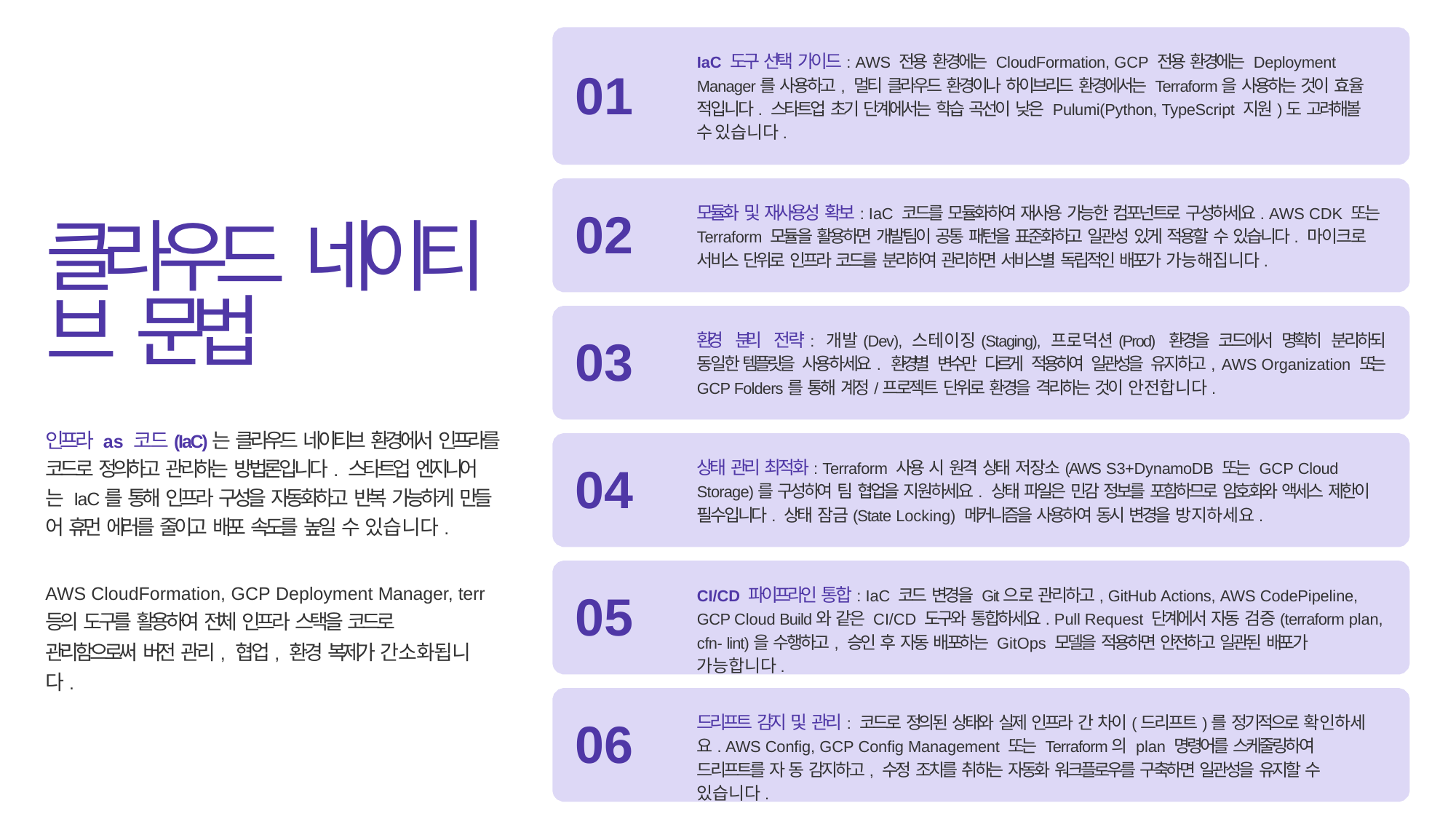

IaC 도구 선택 가이드: AWS 전용 환경에는 CloudFormation, GCP 전용 환경에는 Deployment Manager를 사용하고, 멀티 클라우드 환경이나 하이브리드 환경에서는 Terraform을 사용하는 것이 효율 적입니다. 스타트업 초기 단계에서는 학습 곡선이 낮은 Pulumi(Python, TypeScript 지원)도 고려해볼 수 있습니다.
# 01

모듈화 및 재사용성 확보: IaC 코드를 모듈화하여 재사용 가능한 컴포넌트로 구성하세요. AWS CDK 또는 Terraform 모듈을 활용하면 개발팀이 공통 패턴을 표준화하고 일관성 있게 적용할 수 있습니다. 마이크로 서비스 단위로 인프라 코드를 분리하여 관리하면 서비스별 독립적인 배포가 가능해집니다.
02
클라우드 네이티 브 문법

환경 분리 전략: 개발(Dev), 스테이징(Staging), 프로덕션(Prod) 환경을 코드에서 명확히 분리하되 동일한 템플릿을 사용하세요. 환경별 변수만 다르게 적용하여 일관성을 유지하고, AWS Organization 또는 GCP Folders를 통해 계정/프로젝트 단위로 환경을 격리하는 것이 안전합니다.
03
인프라 as 코드(IaC)는 클라우드 네이티브 환경에서 인프라를 코드로 정의하고 관리하는 방법론입니다. 스타트업 엔지니어 는 IaC를 통해 인프라 구성을 자동화하고 반복 가능하게 만들 어 휴먼 에러를 줄이고 배포 속도를 높일 수 있습니다.

상태 관리 최적화: Terraform 사용 시 원격 상태 저장소(AWS S3+DynamoDB 또는 GCP Cloud Storage)를 구성하여 팀 협업을 지원하세요. 상태 파일은 민감 정보를 포함하므로 암호화와 액세스 제한이 필수입니다. 상태 잠금(State Locking) 메커니즘을 사용하여 동시 변경을 방지하세요.
04

AWS CloudFormation, GCP Deployment Manager, terr 등의 도구를 활용하여 전체 인프라 스택을 코드로 관리함으로써 버전 관리, 협업, 환경 복제가 간소화됩니다.
CI/CD 파이프라인 통합: IaC 코드 변경을 Git으로 관리하고, GitHub Actions, AWS CodePipeline, GCP Cloud Build와 같은 CI/CD 도구와 통합하세요. Pull Request 단계에서 자동 검증(terraform plan, cfn- lint)을 수행하고, 승인 후 자동 배포하는 GitOps 모델을 적용하면 안전하고 일관된 배포가 가능합니다.
05

드리프트 감지 및 관리: 코드로 정의된 상태와 실제 인프라 간 차이(드리프트)를 정기적으로 확인하세요. AWS Config, GCP Config Management 또는 Terraform의 plan 명령어를 스케줄링하여 드리프트를 자 동 감지하고, 수정 조치를 취하는 자동화 워크플로우를 구축하면 일관성을 유지할 수 있습니다.
06